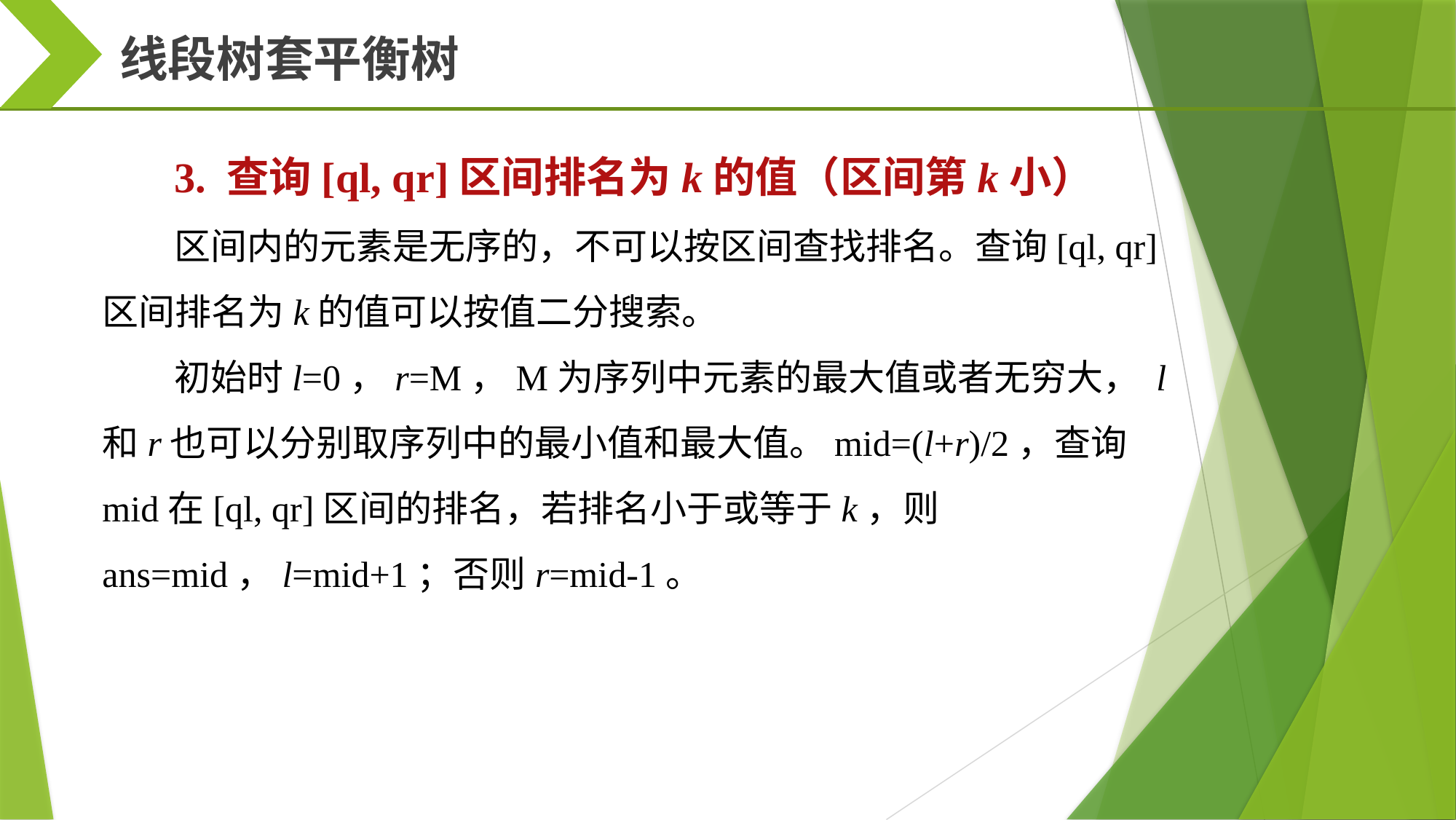

线段树套平衡树
3. 查询[ql, qr]区间排名为k的值（区间第k小）
区间内的元素是无序的，不可以按区间查找排名。查询[ql, qr]区间排名为k的值可以按值二分搜索。
初始时l=0，r=M，M为序列中元素的最大值或者无穷大， l和r也可以分别取序列中的最小值和最大值。mid=(l+r)/2，查询mid在[ql, qr]区间的排名，若排名小于或等于k，则ans=mid，l=mid+1；否则r=mid-1。